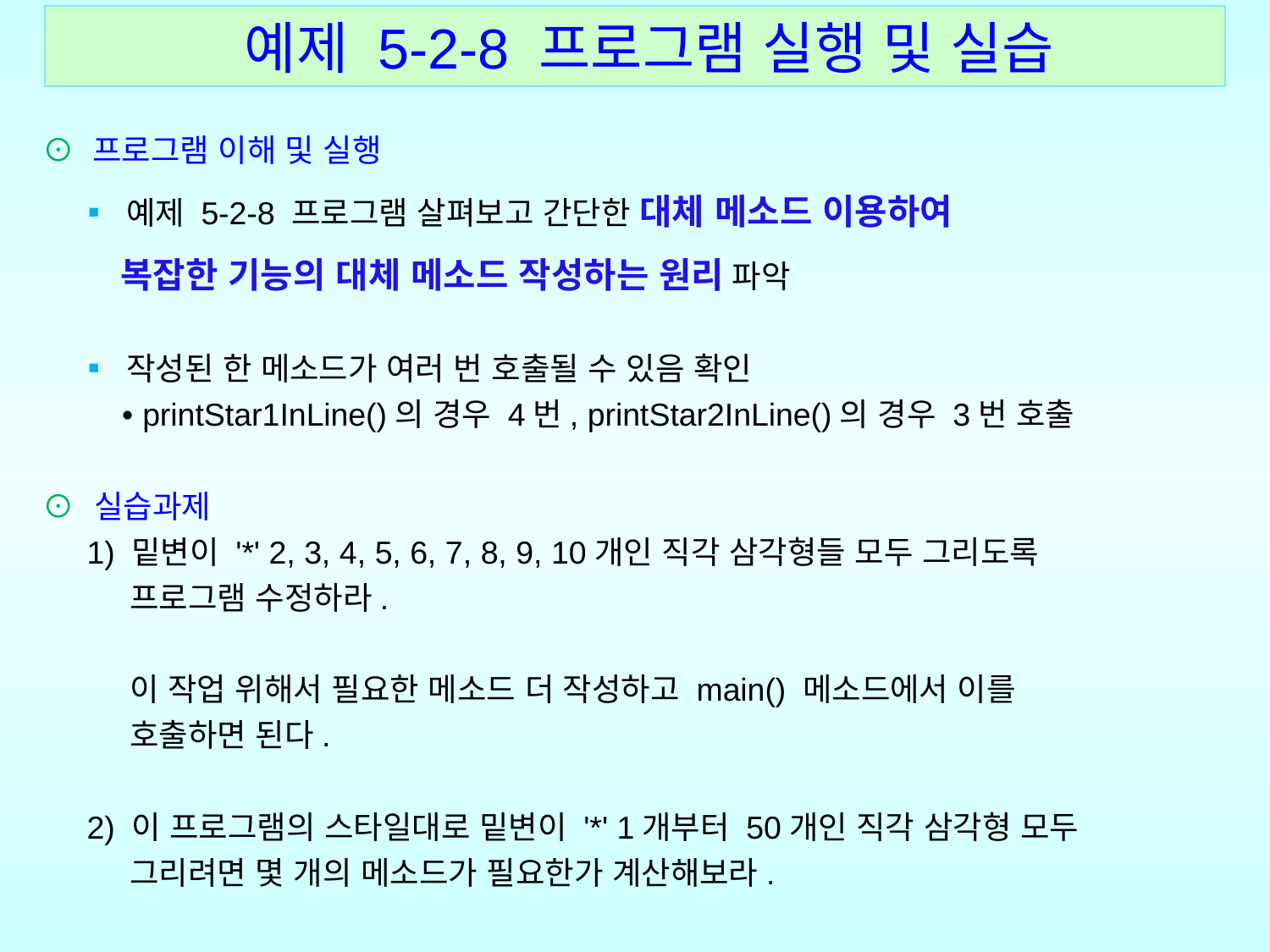

예제 5-2-8 프로그램 실행 및 실습
⊙ 프로그램 이해 및 실행
    ▪ 예제 5-2-8 프로그램 살펴보고 간단한 대체 메소드 이용하여
       복잡한 기능의 대체 메소드 작성하는 원리 파악

    ▪ 작성된 한 메소드가 여러 번 호출될 수 있음 확인
         • printStar1InLine()의 경우 4번, printStar2InLine()의 경우 3번 호출

⊙ 실습과제
     1) 밑변이 '*' 2, 3, 4, 5, 6, 7, 8, 9, 10개인 직각 삼각형들 모두 그리도록
         프로그램 수정하라.

         이 작업 위해서 필요한 메소드 더 작성하고 main() 메소드에서 이를
         호출하면 된다.

     2) 이 프로그램의 스타일대로 밑변이 '*' 1개부터 50개인 직각 삼각형 모두
         그리려면 몇 개의 메소드가 필요한가 계산해보라.